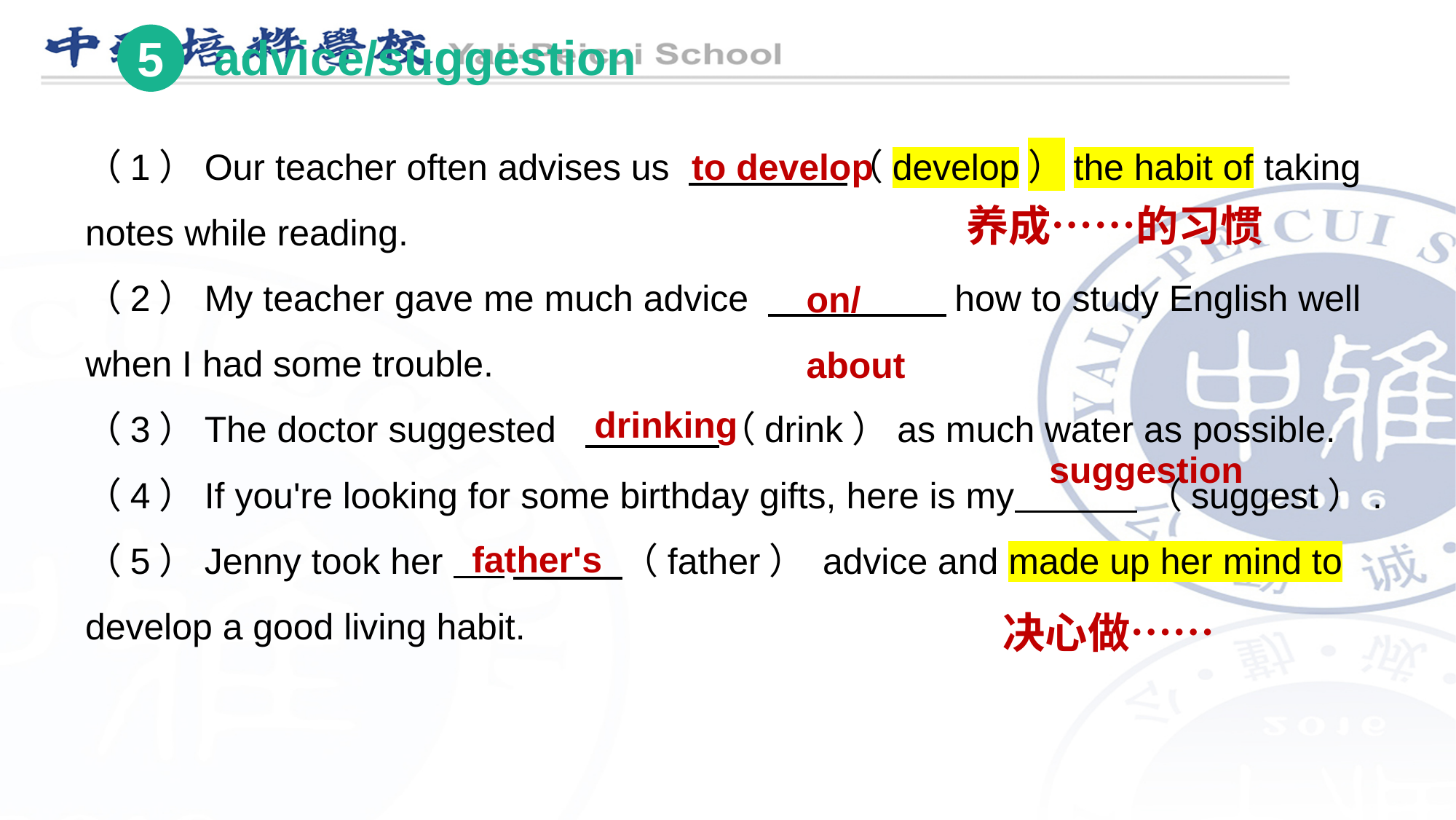

advice/suggestion
5

（1）Our teacher often advises us 　      　　（develop）the habit of taking notes while reading.
（2）My teacher gave me much advice 　    　　　how to study English well when I had some trouble.
（3）The doctor suggested  　   　　（drink）as much water as possible.

to develop
养成……的习惯
on/about
drinking
suggestion
（4）If you're looking for some birthday gifts, here is my            （suggest）.
（5）Jenny took her      　　　（father） advice and made up her mind to develop a good living habit.
father's
决心做……